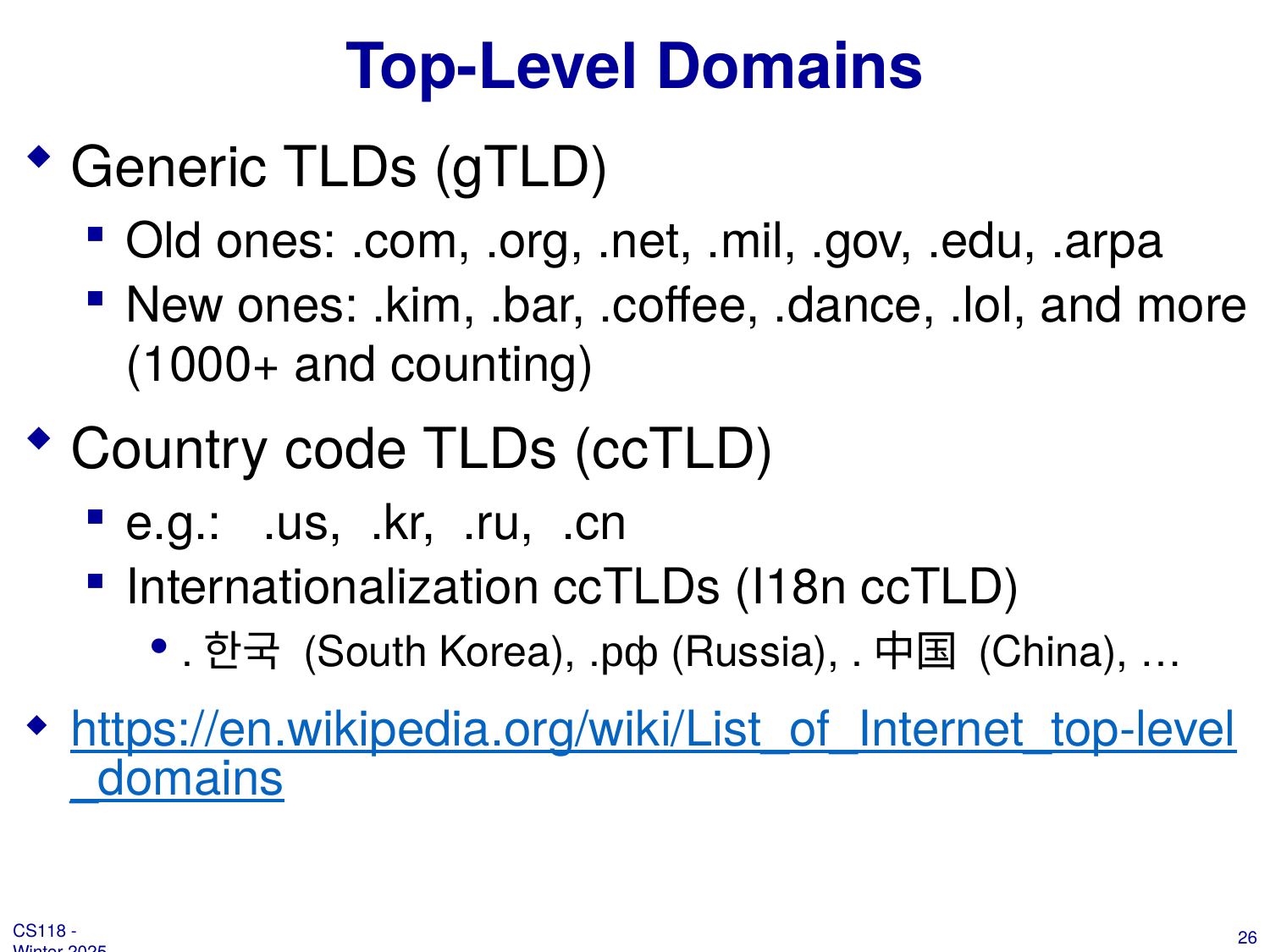

# Top-Level Domains
Generic TLDs (gTLD)
Old ones: .com, .org, .net, .mil, .gov, .edu, .arpa
New ones: .kim, .bar, .coffee, .dance, .lol, and more (1000+ and counting)
Country code TLDs (ccTLD)
e.g.:   .us,  .kr,  .ru,  .cn
Internationalization ccTLDs (I18n ccTLD)
.한국 (South Korea), .рф (Russia), .中国 (China), …
https://en.wikipedia.org/wiki/List_of_Internet_top-level_domains

26
CS118 - Winter 2025